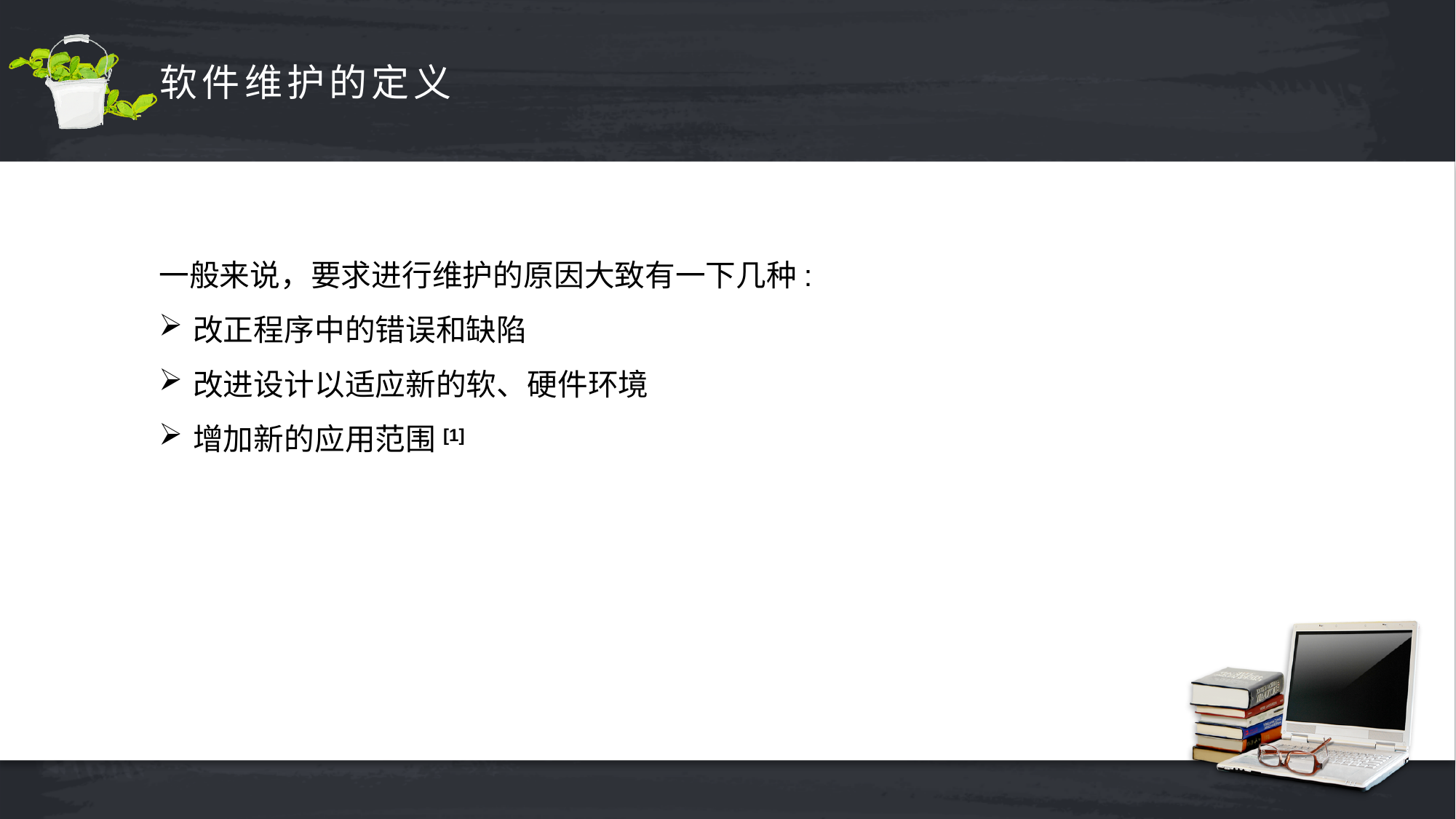

软件维护的定义
一般来说，要求进行维护的原因大致有一下几种:
改正程序中的错误和缺陷
改进设计以适应新的软、硬件环境
增加新的应用范围[1]